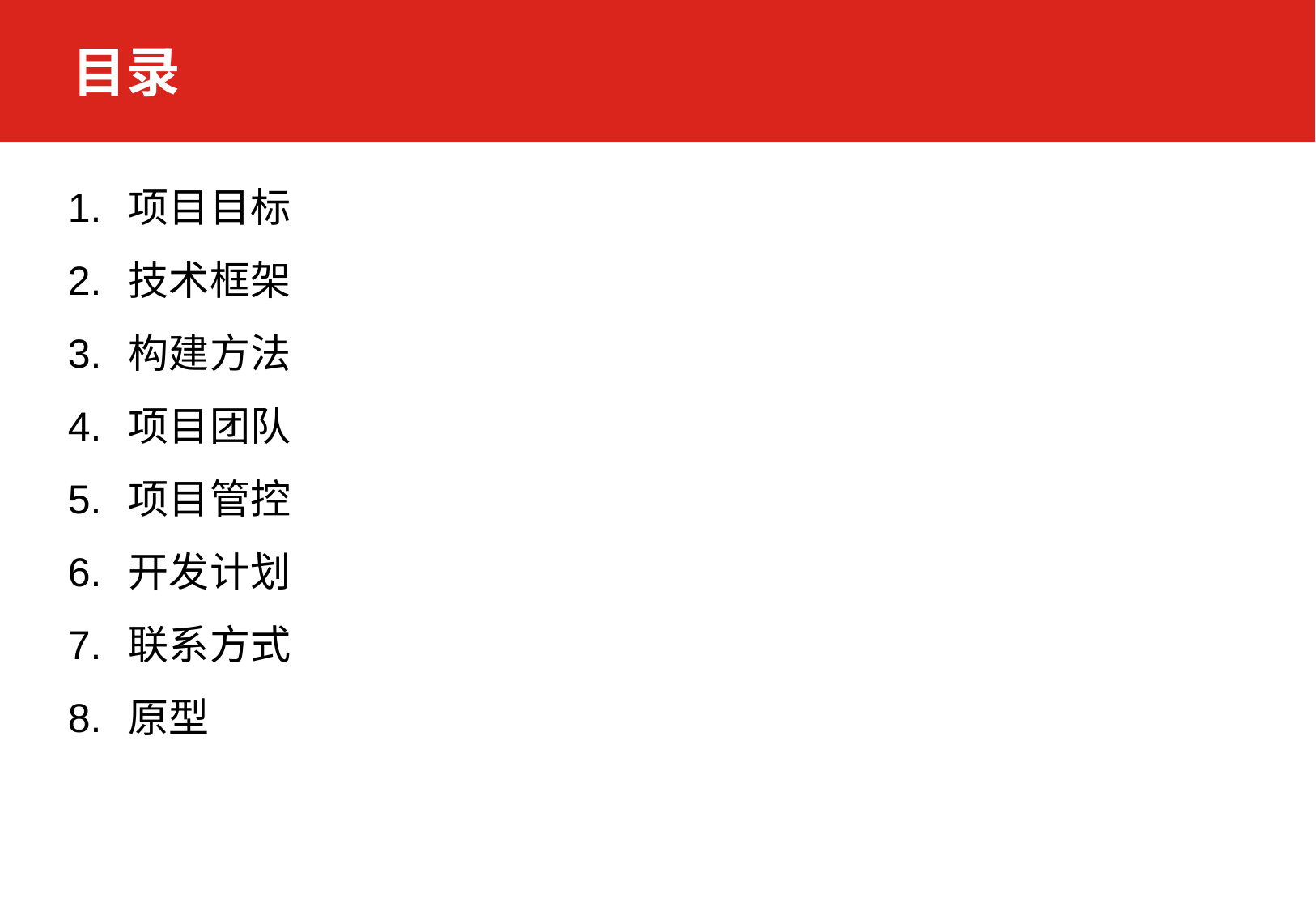

目录
项目目标
技术框架
构建方法
项目团队
项目管控
开发计划
联系方式
原型